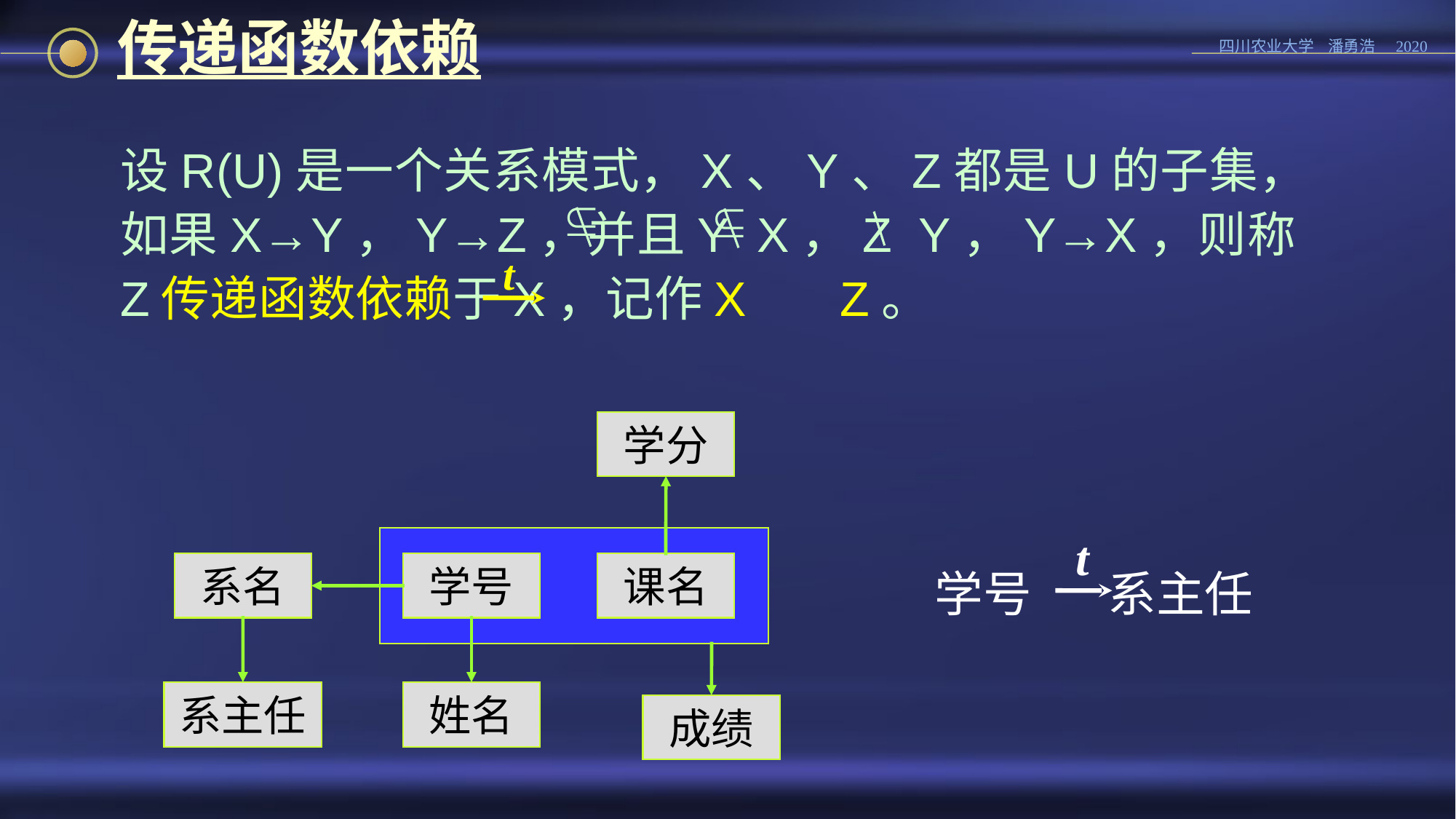

传递函数依赖
设R(U)是一个关系模式，X、Y、Z都是U的子集，如果X→Y，Y→Z，并且Y  X，Z  Y，Y→X，则称Z传递函数依赖于X，记作X　  Z。
⊆
⊆

t

学分

系名
学号
课名
系主任
姓名
成绩
t
学号       系主任